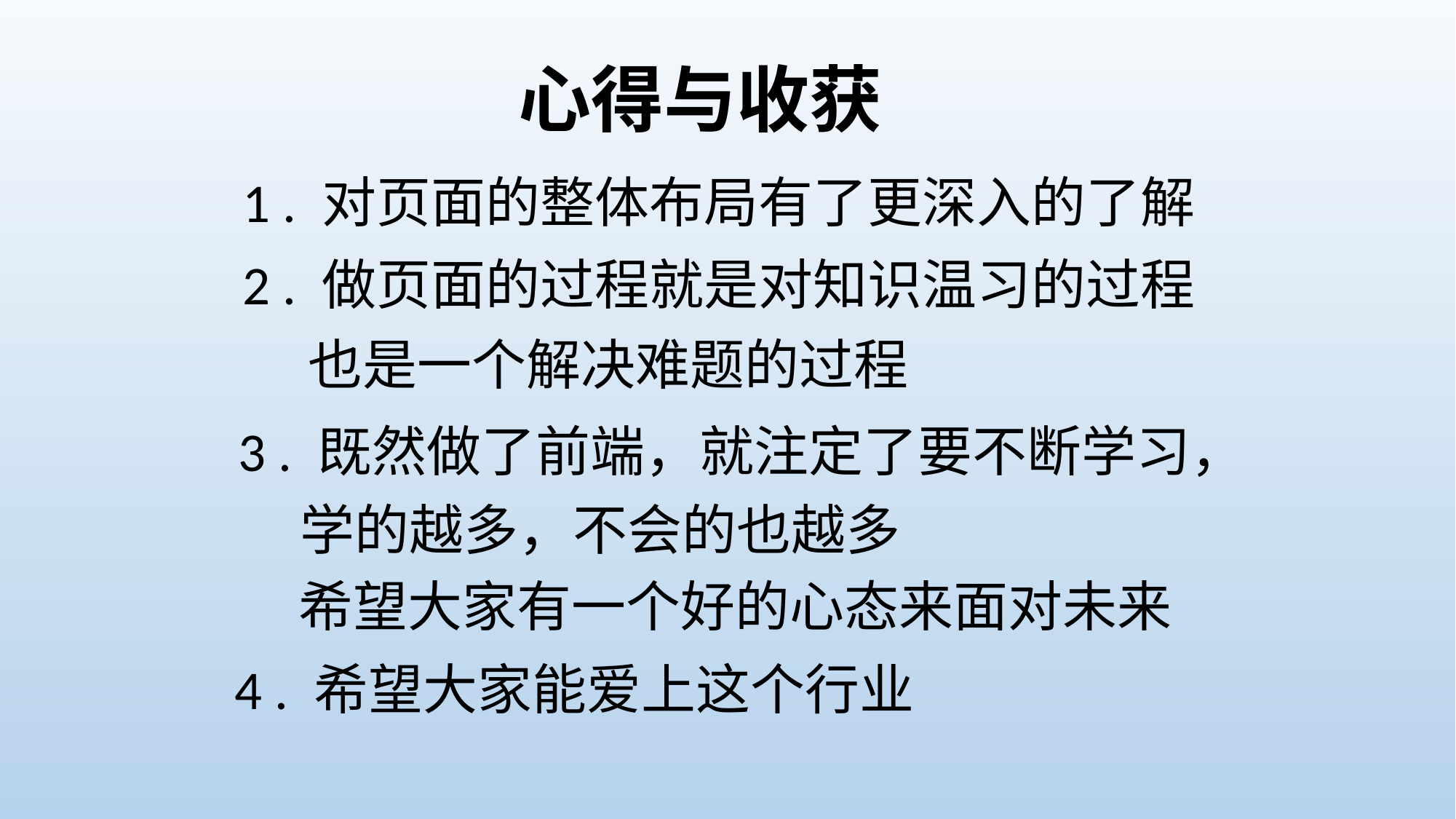

# 心得与收获
1 . 对页面的整体布局有了更深入的了解
2 . 做页面的过程就是对知识温习的过程
也是一个解决难题的过程
3 . 既然做了前端，就注定了要不断学习，
学的越多，不会的也越多
希望大家有一个好的心态来面对未来
4 . 希望大家能爱上这个行业